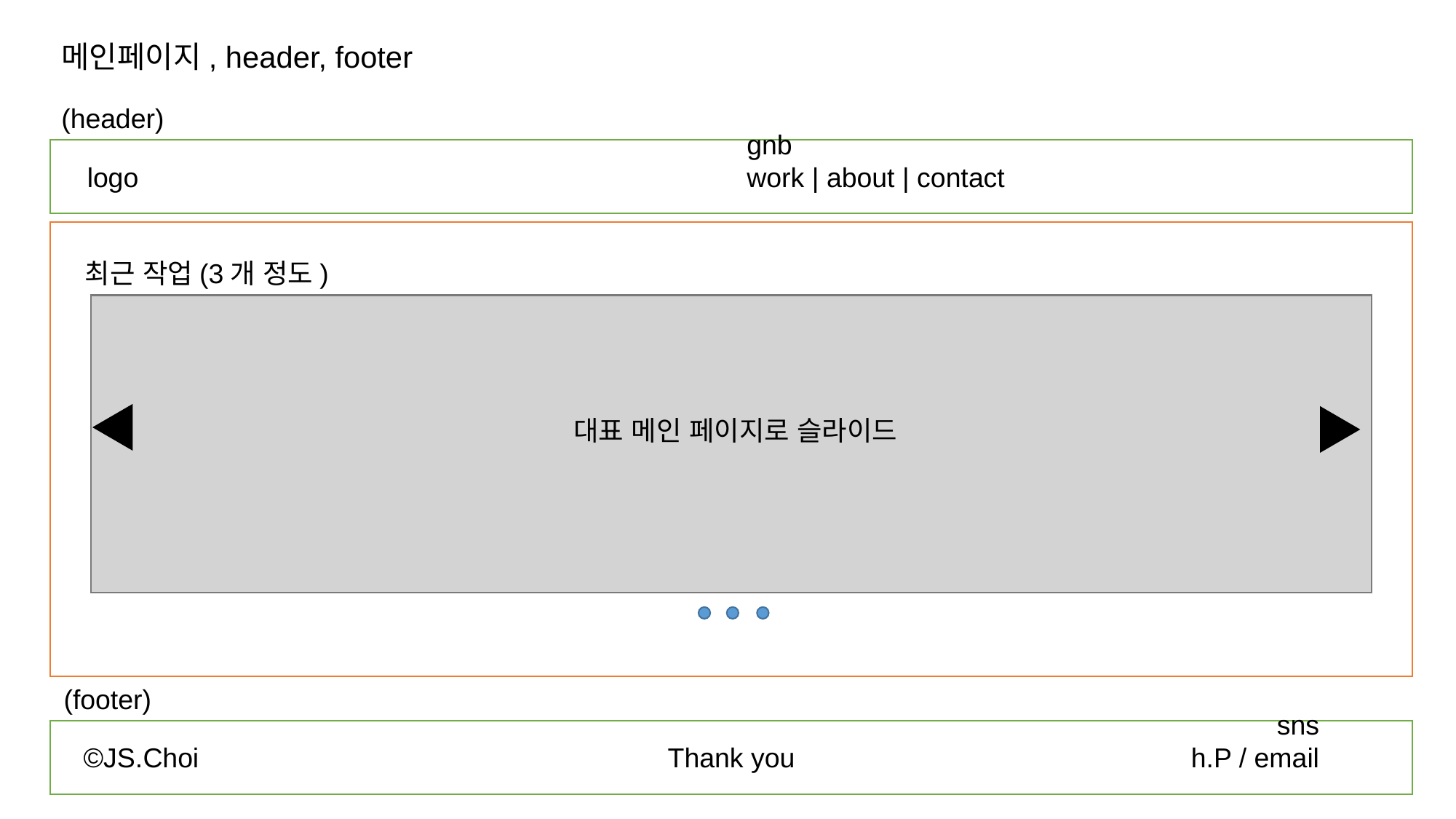

# 메인페이지, header, footer
(header)
gnb
work | about | contact

logo

최근 작업(3개 정도)

대표 메인 페이지로 슬라이드

(footer)
sns
h.P / email

©JS.Choi
Thank you